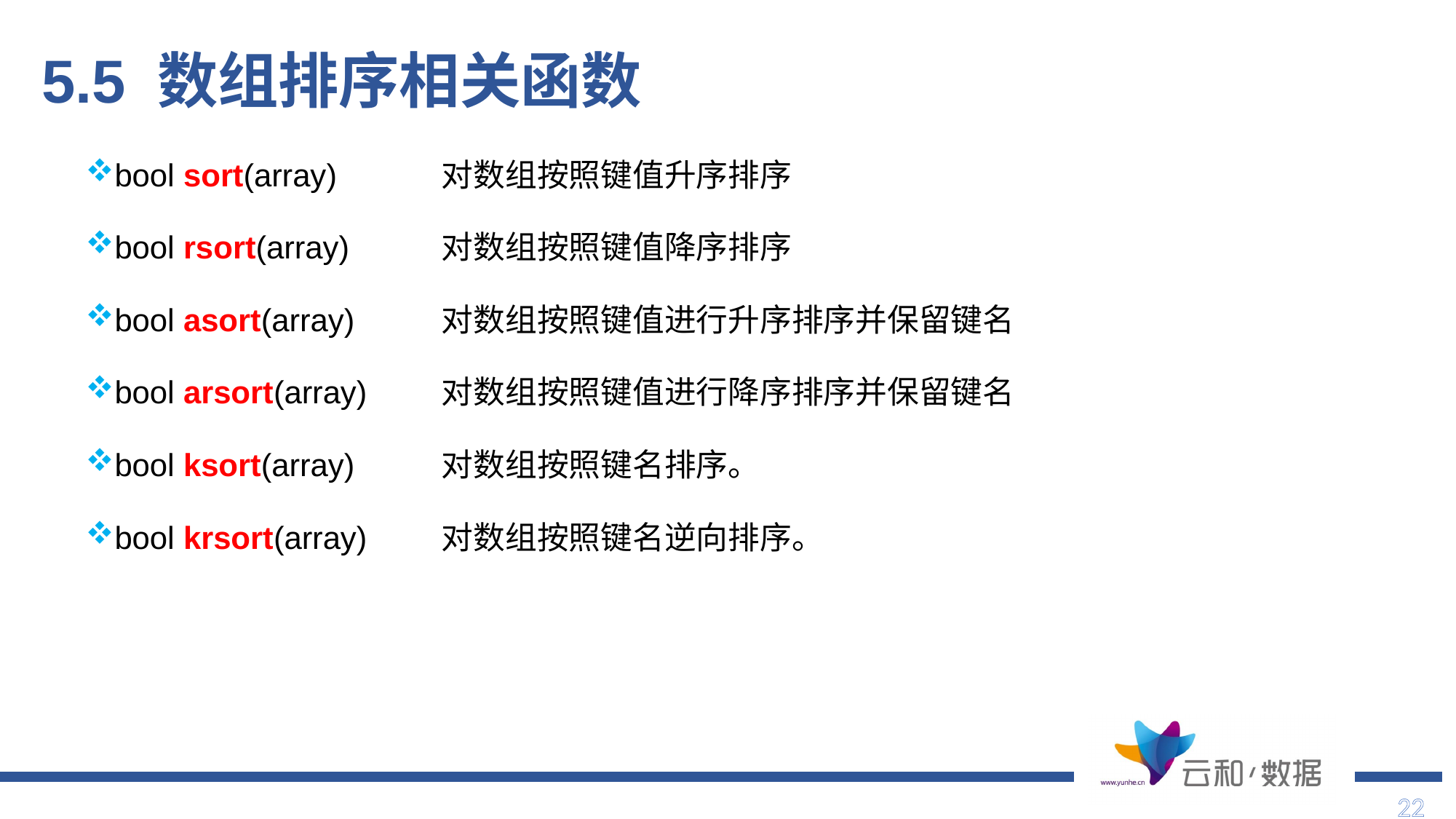

# 5.5 数组排序相关函数
bool sort(array)	对数组按照键值升序排序
bool rsort(array)	对数组按照键值降序排序
bool asort(array)	对数组按照键值进行升序排序并保留键名
bool arsort(array)	对数组按照键值进行降序排序并保留键名
bool ksort(array)	对数组按照键名排序。
bool krsort(array)	对数组按照键名逆向排序。